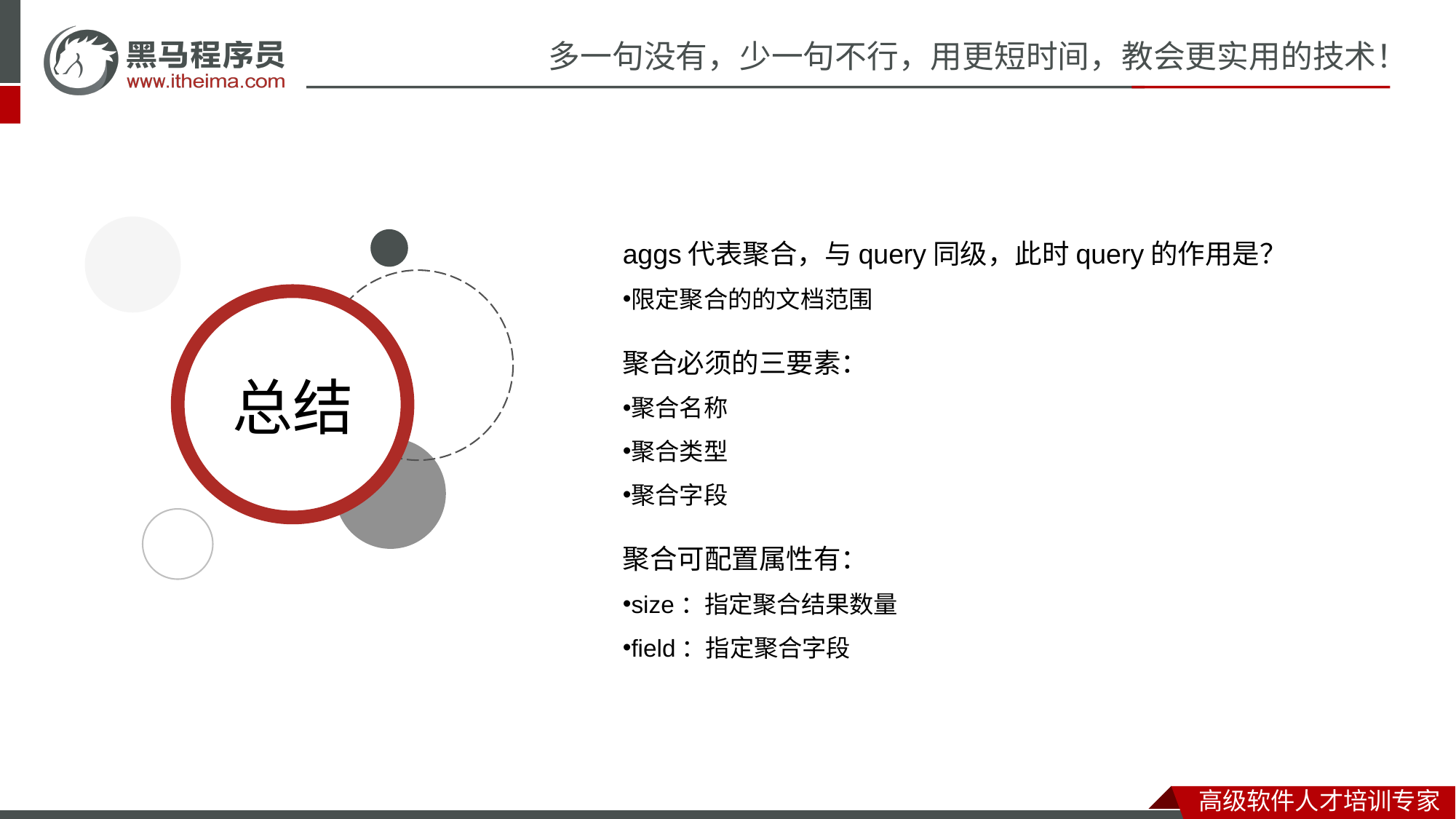

aggs代表聚合，与query同级，此时query的作用是？
限定聚合的的文档范围
聚合必须的三要素：
聚合名称
聚合类型
聚合字段
聚合可配置属性有：
size：指定聚合结果数量
field：指定聚合字段